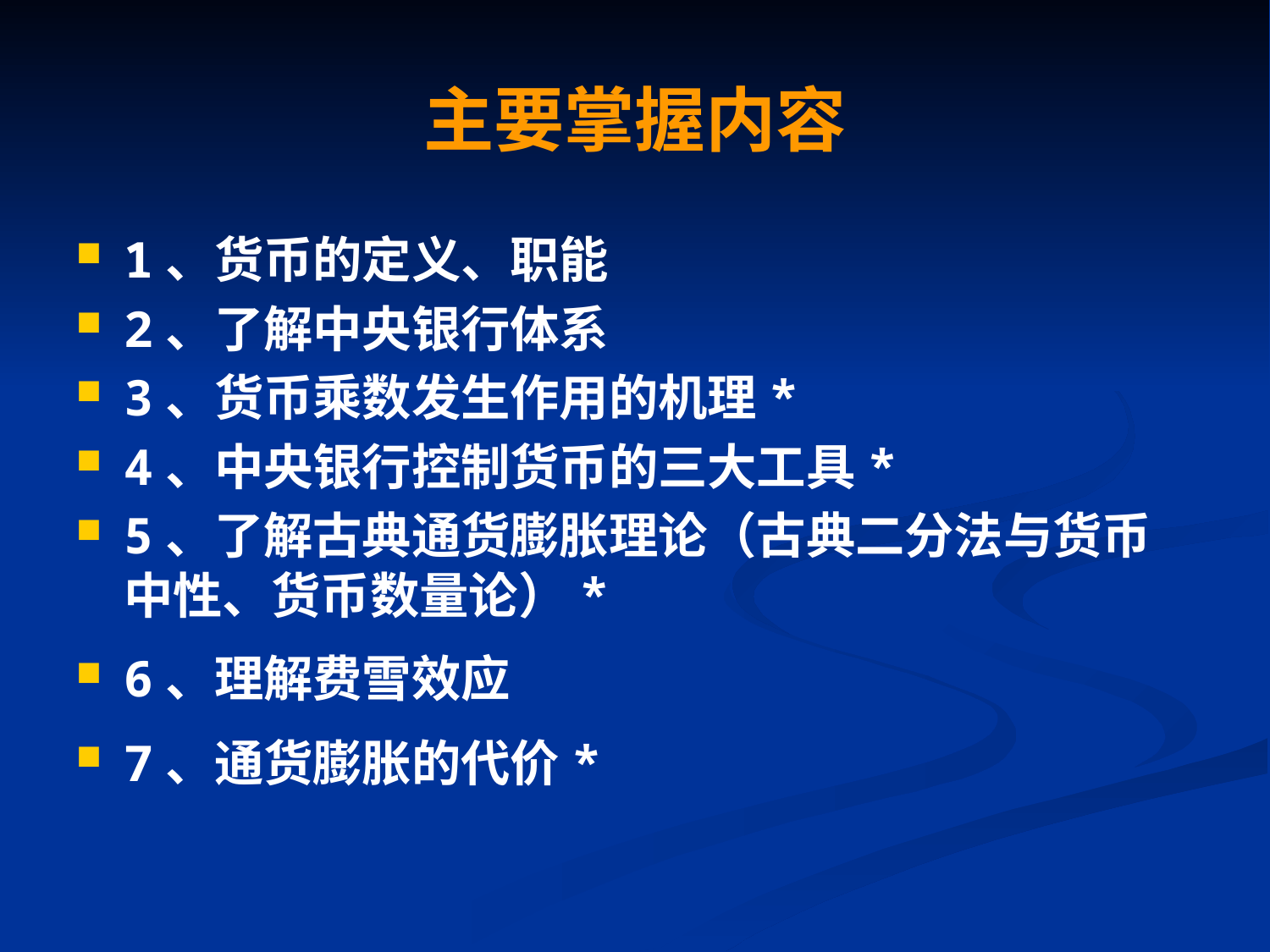

# 主要掌握内容
1、货币的定义、职能
2、了解中央银行体系
3、货币乘数发生作用的机理*
4、中央银行控制货币的三大工具*
5、了解古典通货膨胀理论（古典二分法与货币中性、货币数量论）*
6、理解费雪效应
7、通货膨胀的代价*

26